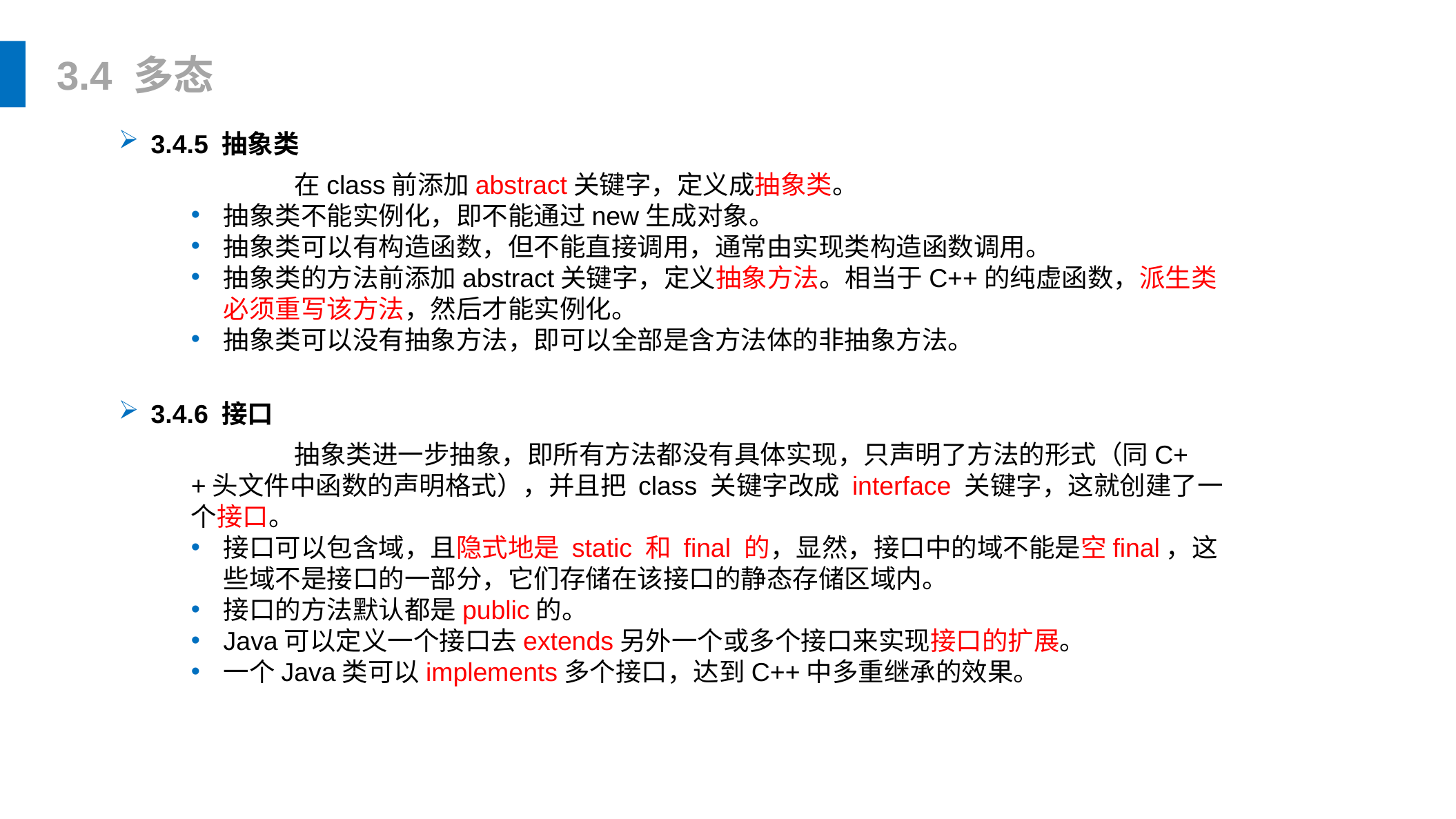

3.4 多态
3.4.5 抽象类
	在class前添加abstract关键字，定义成抽象类。
抽象类不能实例化，即不能通过new生成对象。
抽象类可以有构造函数，但不能直接调用，通常由实现类构造函数调用。
抽象类的方法前添加abstract关键字，定义抽象方法。相当于C++的纯虚函数，派生类必须重写该方法，然后才能实例化。
抽象类可以没有抽象方法，即可以全部是含方法体的非抽象方法。

3.4.6 接口
	抽象类进一步抽象，即所有方法都没有具体实现，只声明了方法的形式（同C++头文件中函数的声明格式），并且把 class 关键字改成 interface 关键字，这就创建了一个接口。
接口可以包含域，且隐式地是 static 和 final 的，显然，接口中的域不能是空final，这些域不是接口的一部分，它们存储在该接口的静态存储区域内。
接口的方法默认都是public的。
Java可以定义一个接口去extends另外一个或多个接口来实现接口的扩展。
一个Java类可以implements多个接口，达到C++中多重继承的效果。